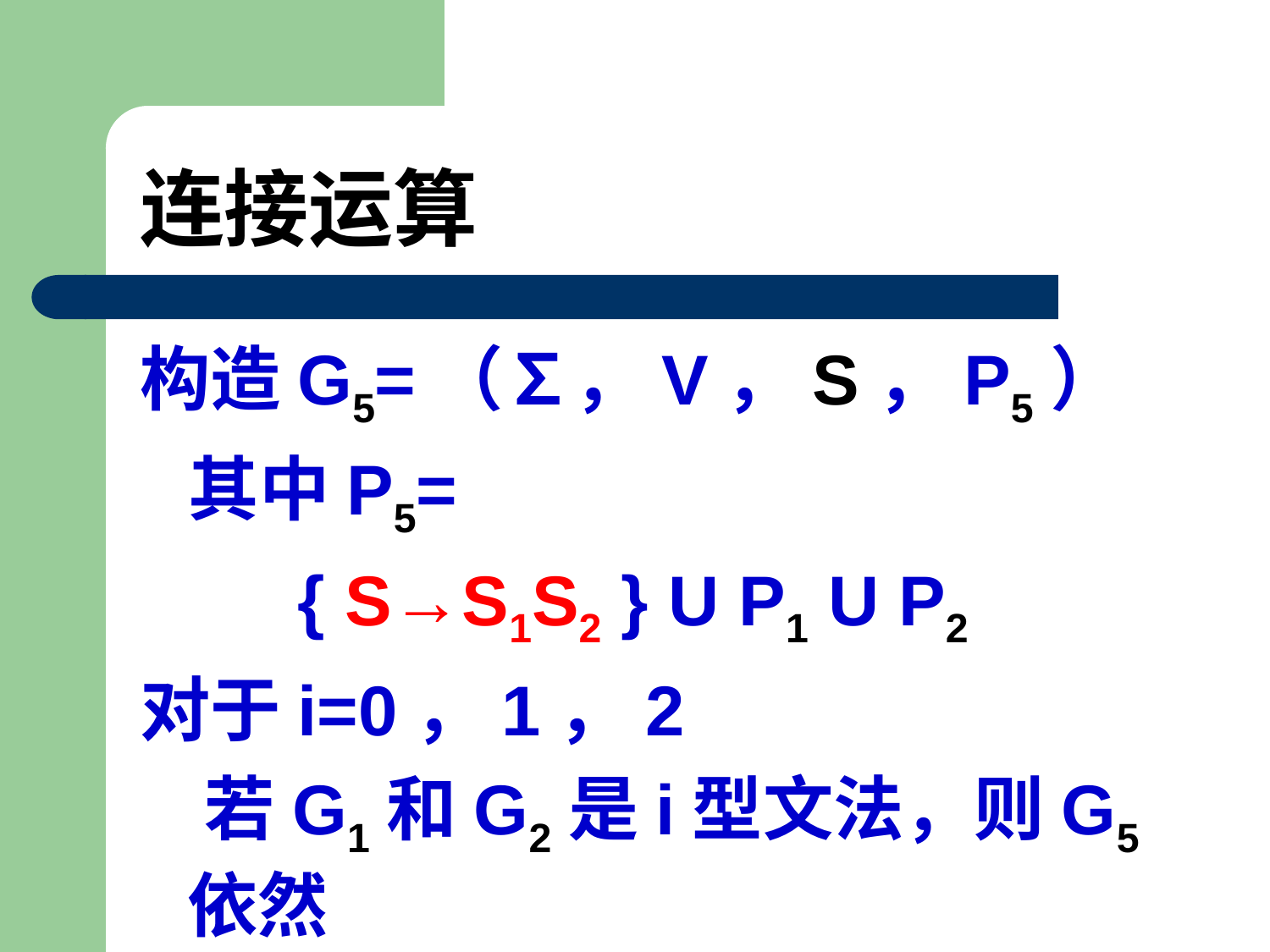

# 连接运算
构造G5=（∑，V，S，P5）
  其中P5=
　　{ S→S1S2 } U P1 U P2
对于i=0，1，2
   若G1和G2是i型文法，则G5依然